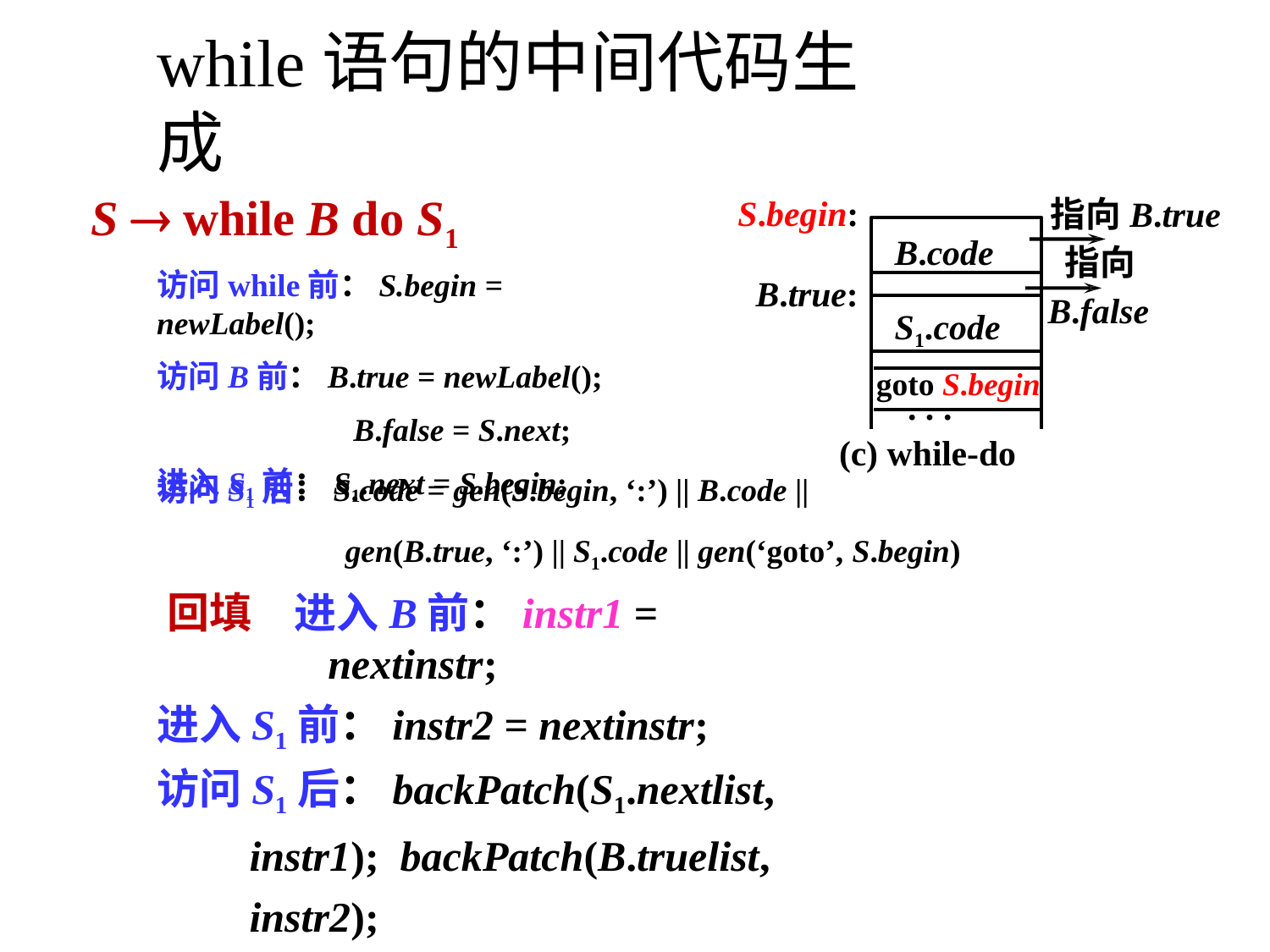

# while语句的中间代码生成
S → while B do S1
访问while前：S.begin = newLabel();
访问B前：B.true = newLabel();
B.false = S.next;
进入S1前：S1.next = S.begin;
指向B.true  指向B.false
S.begin:

B.code

B.true:

S1.code
goto S.begin

. . .

(c) while-do
访问S1后：S.code = gen(S.begin, ‘:’) || B.code ||
gen(B.true, ‘:’) || S1.code || gen(‘goto’, S.begin)
回填	进入B前：instr1 = nextinstr;
进入S1前：instr2 = nextinstr;
访问S1后：backPatch(S1.nextlist, instr1);  backPatch(B.truelist, instr2);
B.falselist= S.nextlist ; emit(‘goto’, instr1);
29